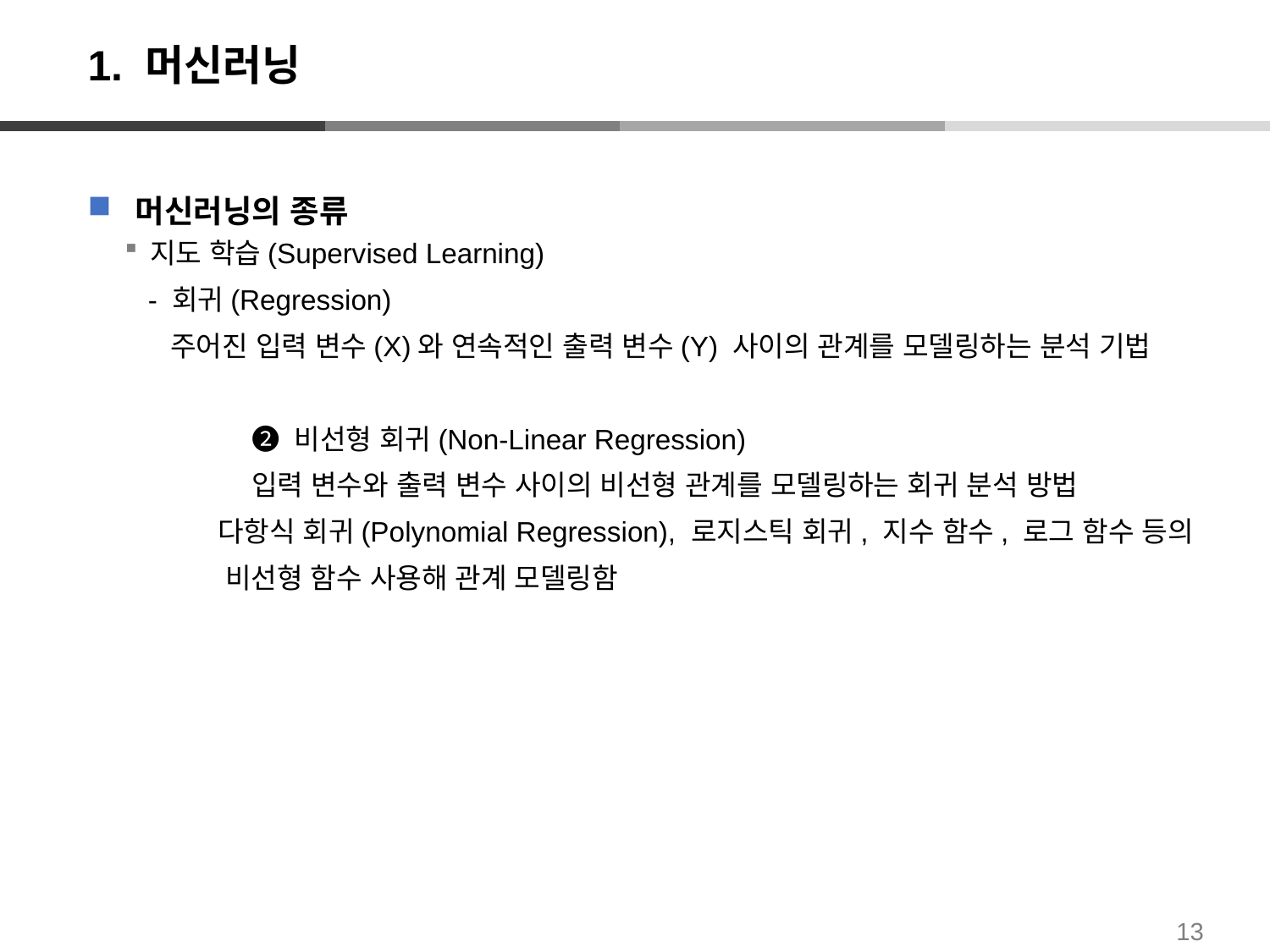

# 1. 머신러닝
머신러닝의 종류
지도 학습(Supervised Learning)
   - 회귀(Regression)
     주어진 입력 변수(X)와 연속적인 출력 변수(Y) 사이의 관계를 모델링하는 분석 기법

	❷ 비선형 회귀(Non-Linear Regression)
	입력 변수와 출력 변수 사이의 비선형 관계를 모델링하는 회귀 분석 방법
           다항식 회귀(Polynomial Regression), 로지스틱 회귀, 지수 함수, 로그 함수 등의
            비선형 함수 사용해 관계 모델링함